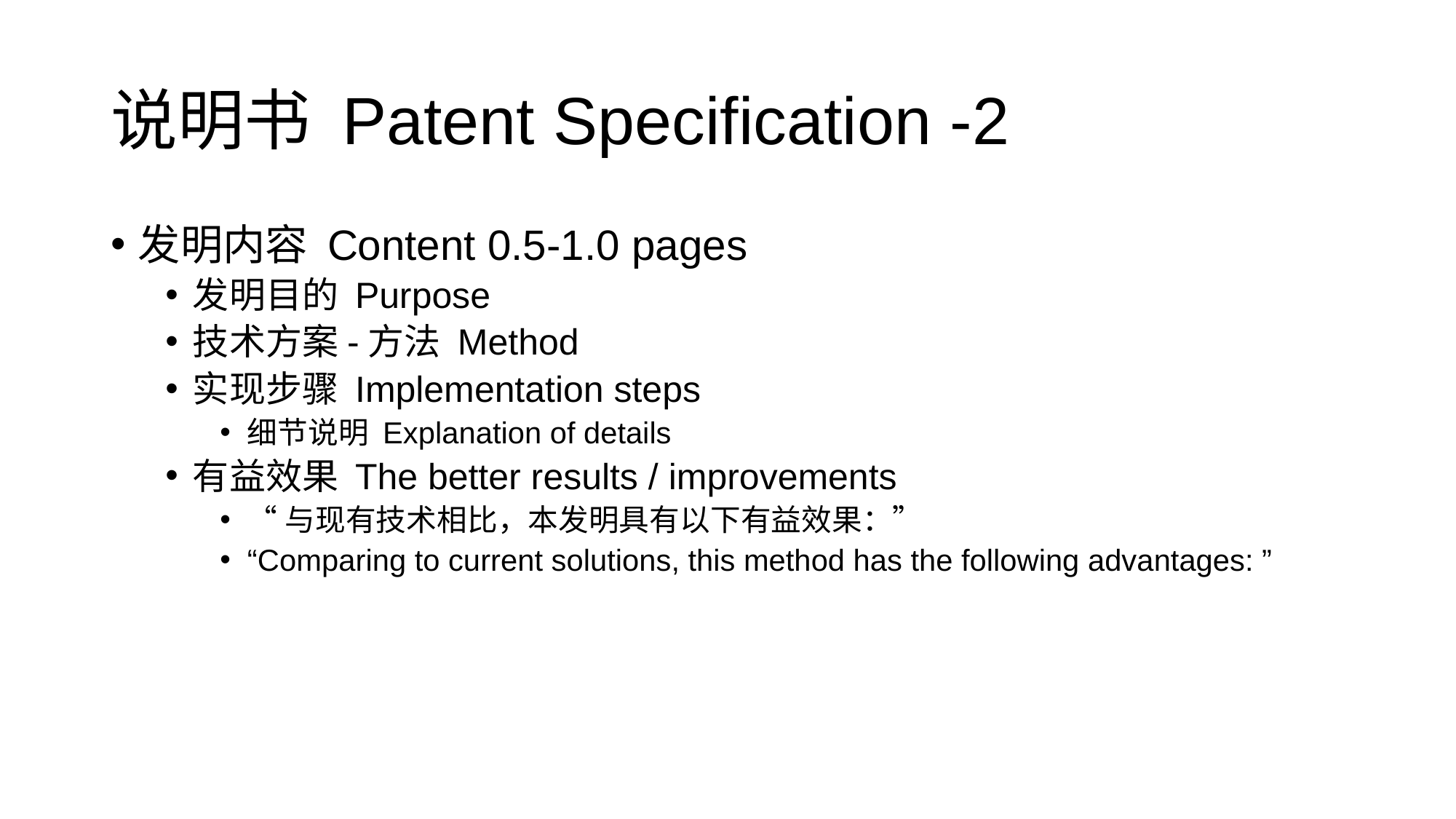

# 说明书 Patent Specification -2
发明内容 Content 0.5-1.0 pages
发明目的 Purpose
技术方案-方法 Method
实现步骤 Implementation steps
细节说明 Explanation of details
有益效果 The better results / improvements
“与现有技术相比，本发明具有以下有益效果：”
“Comparing to current solutions, this method has the following advantages: ”